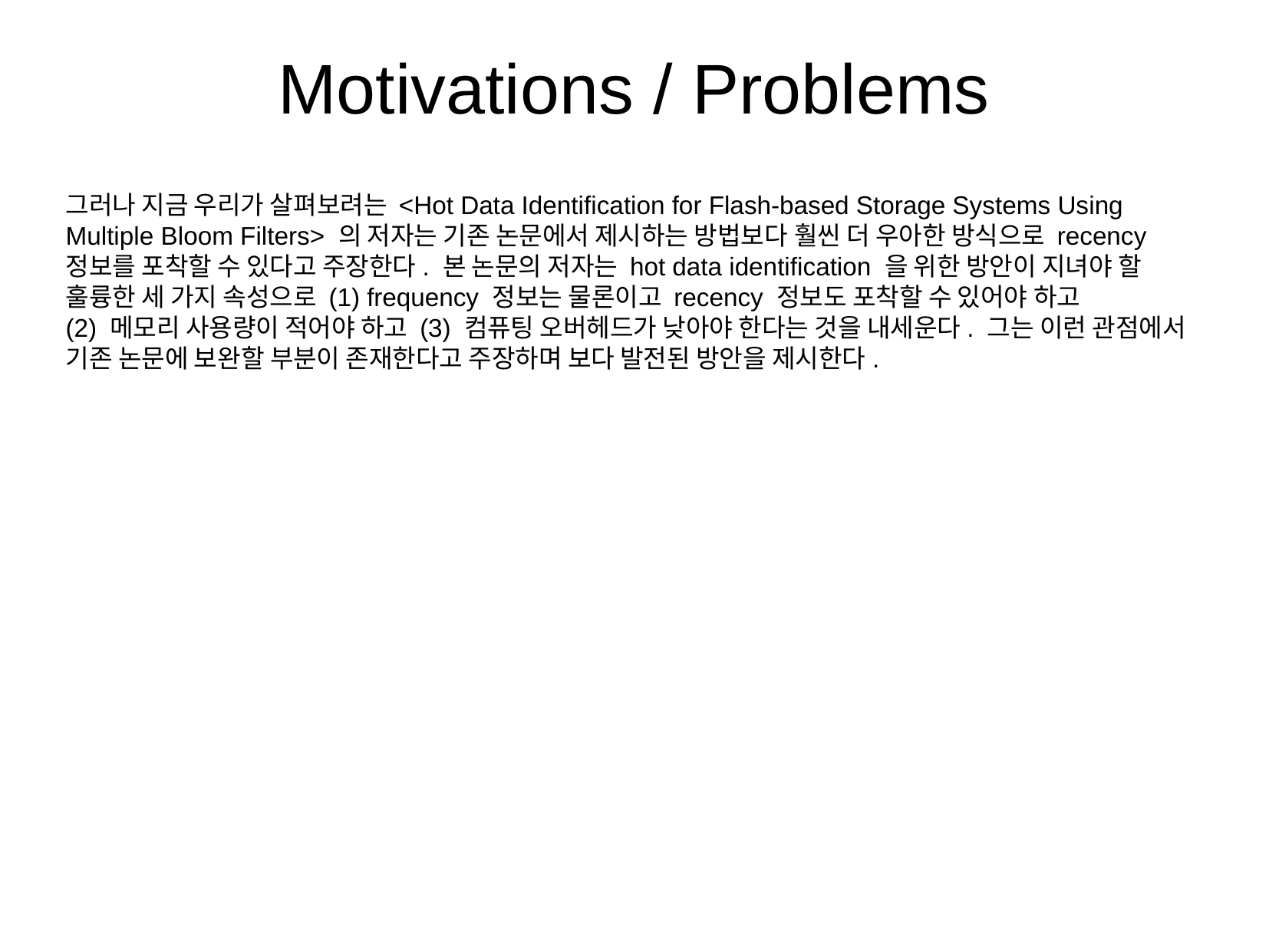

Motivations / Problems
그러나 지금 우리가 살펴보려는 <Hot Data Identification for Flash-based Storage Systems Using
Multiple Bloom Filters> 의 저자는 기존 논문에서 제시하는 방법보다 훨씬 더 우아한 방식으로 recency
정보를 포착할 수 있다고 주장한다. 본 논문의 저자는 hot data identification 을 위한 방안이 지녀야 할
훌륭한 세 가지 속성으로 (1) frequency 정보는 물론이고 recency 정보도 포착할 수 있어야 하고
(2) 메모리 사용량이 적어야 하고 (3) 컴퓨팅 오버헤드가 낮아야 한다는 것을 내세운다. 그는 이런 관점에서
기존 논문에 보완할 부분이 존재한다고 주장하며 보다 발전된 방안을 제시한다.